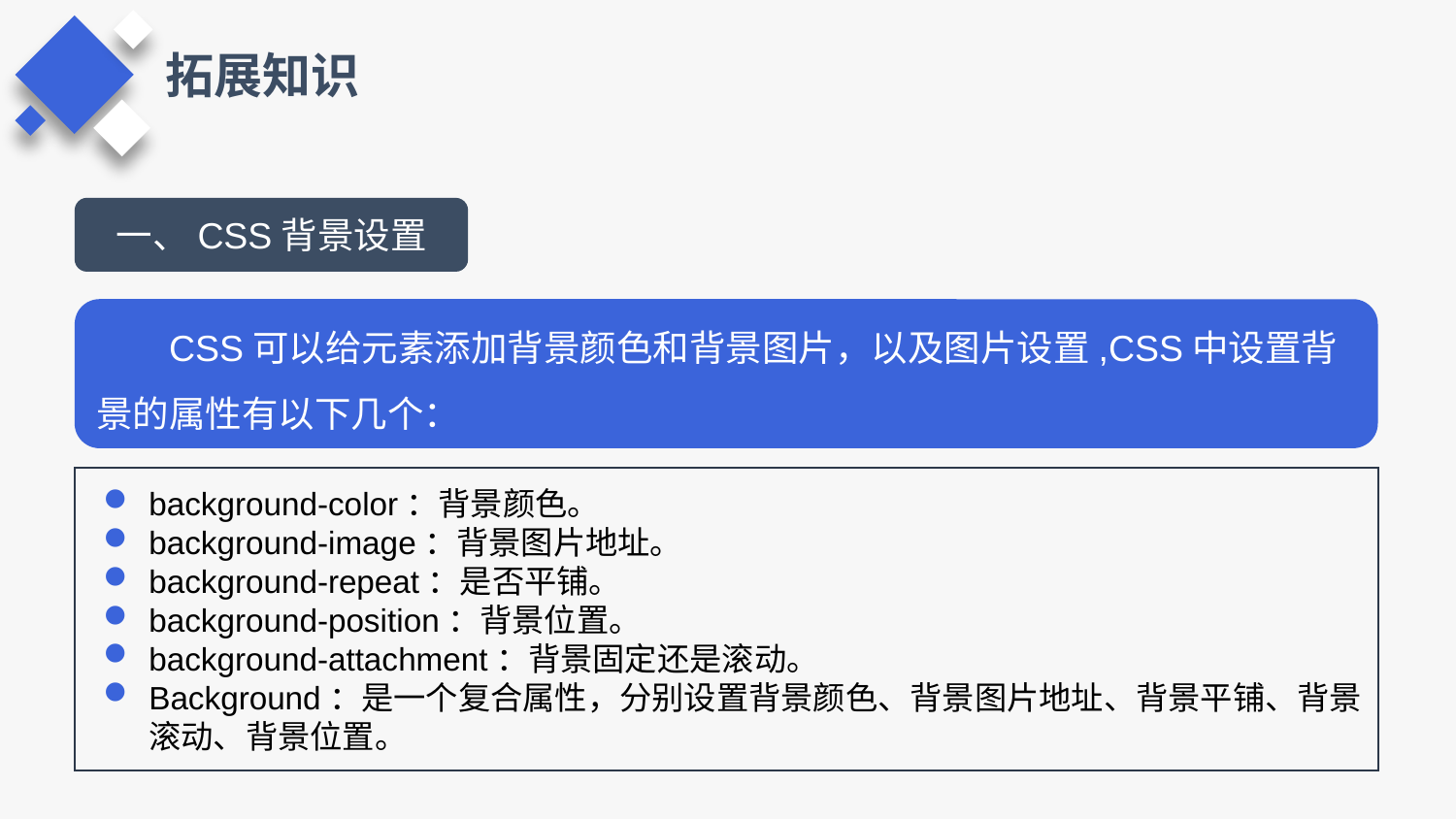

拓展知识

一、CSS背景设置
CSS可以给元素添加背景颜色和背景图片，以及图片设置,CSS中设置背景的属性有以下几个：
background-color：背景颜色。
background-image：背景图片地址。
background-repeat：是否平铺。
background-position：背景位置。
background-attachment：背景固定还是滚动。
Background：是一个复合属性，分别设置背景颜色、背景图片地址、背景平铺、背景滚动、背景位置。